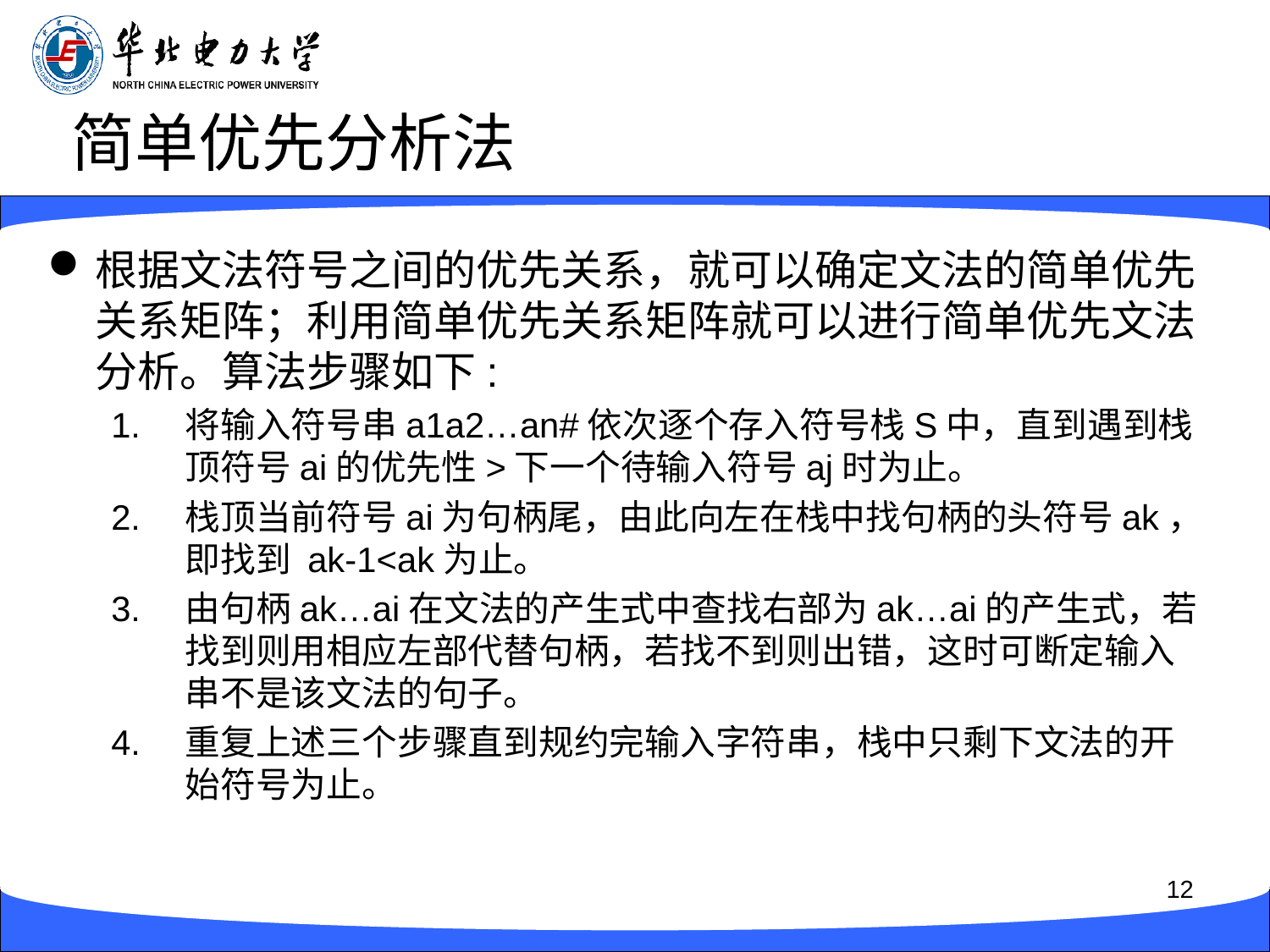

# 简单优先分析法
根据文法符号之间的优先关系，就可以确定文法的简单优先关系矩阵；利用简单优先关系矩阵就可以进行简单优先文法分析。算法步骤如下:
将输入符号串a1a2…an#依次逐个存入符号栈S中，直到遇到栈顶符号ai的优先性>下一个待输入符号aj时为止。
栈顶当前符号ai为句柄尾，由此向左在栈中找句柄的头符号ak，即找到 ak-1<ak为止。
由句柄ak…ai在文法的产生式中查找右部为ak…ai的产生式，若找到则用相应左部代替句柄，若找不到则出错，这时可断定输入串不是该文法的句子。
重复上述三个步骤直到规约完输入字符串，栈中只剩下文法的开始符号为止。
12